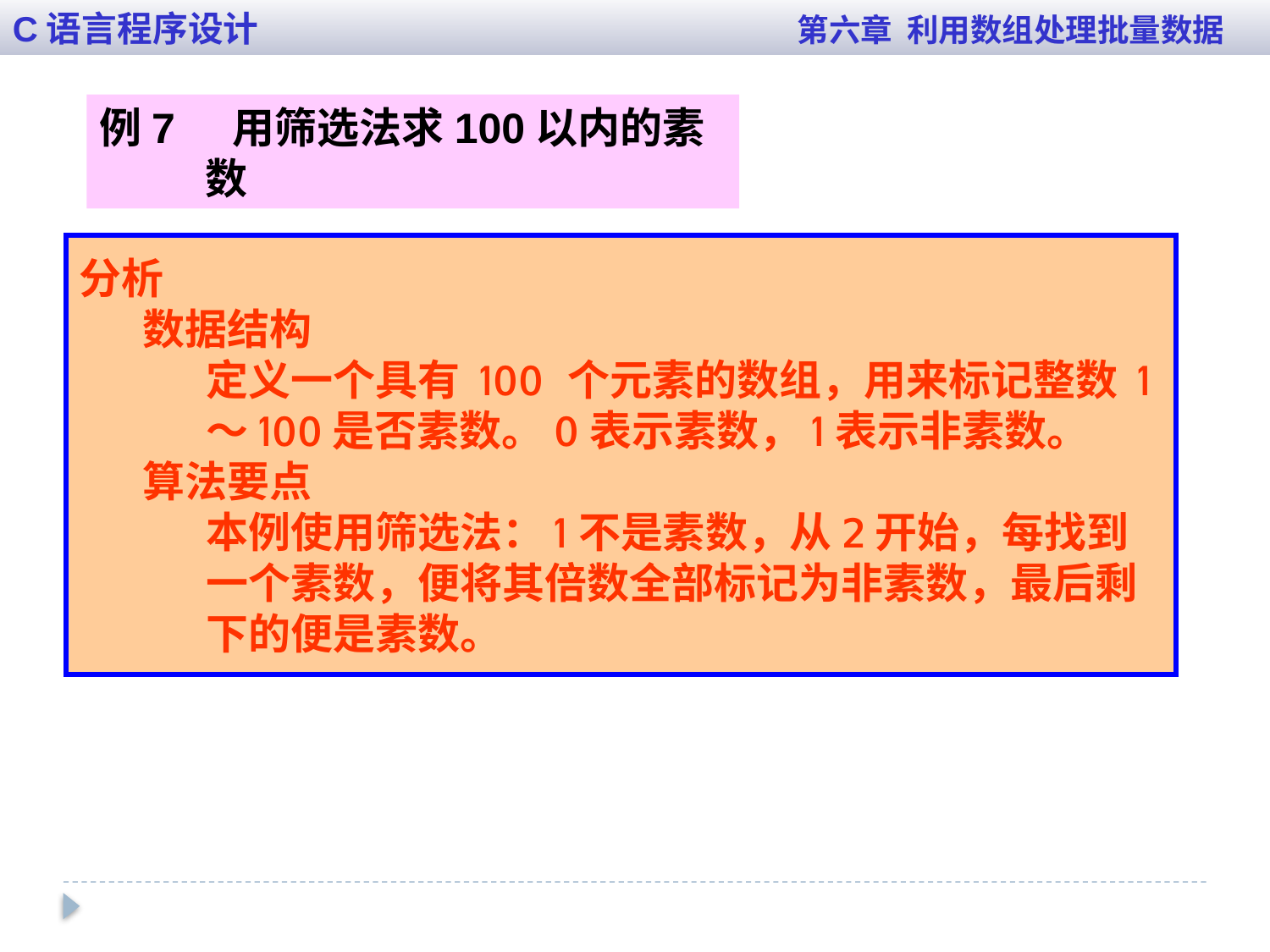

C语言程序设计                                                                   第六章  利用数组处理批量数据
例7    用筛选法求100以内的素数
分析
数据结构
定义一个具有 100 个元素的数组，用来标记整数 1～100是否素数。0表示素数，1表示非素数。
算法要点
本例使用筛选法：1不是素数，从2开始，每找到一个素数，便将其倍数全部标记为非素数，最后剩下的便是素数。